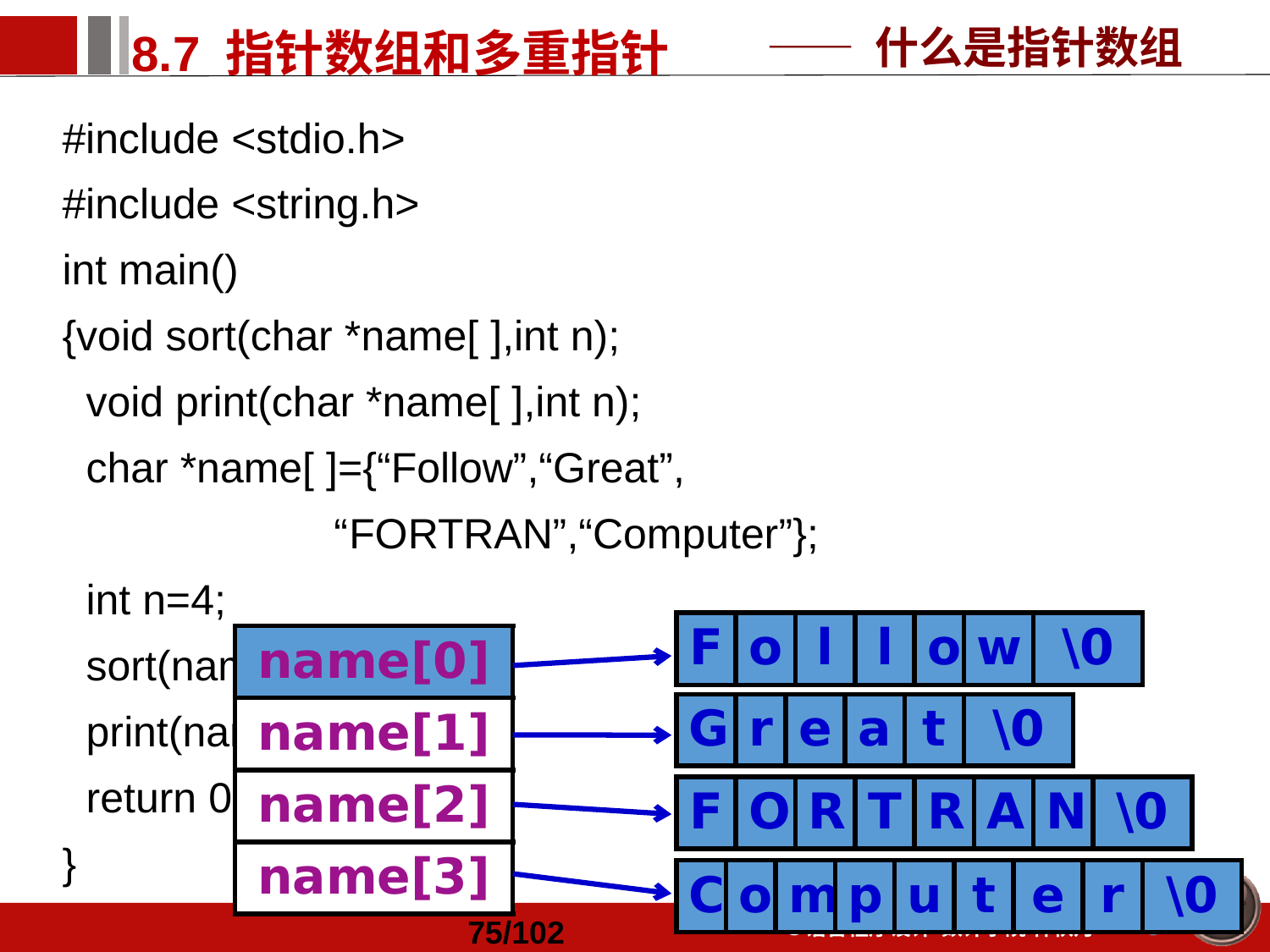

—— 什么是指针数组
#include <stdio.h>
#include <string.h>
int main()
{void sort(char *name[ ],int n);
  void print(char *name[ ],int n);
  char *name[ ]={“Follow”,“Great”,
                       “FORTRAN”,“Computer”};
  int n=4;
  sort(name,n);
  print(name,n);
  return 0;
}

| F | o | l | l | o | w | \0 |
| --- | --- | --- | --- | --- | --- | --- |
| name[0] |
| --- |
| name[1] |
| name[2] |
| name[3] |
| G | r | e | a | t | \0 |
| --- | --- | --- | --- | --- | --- |
| F | O | R | T | R | A | N | \0 |
| --- | --- | --- | --- | --- | --- | --- | --- |
| C | o | m | p | u | t | e | r | \0 |
| --- | --- | --- | --- | --- | --- | --- | --- | --- |